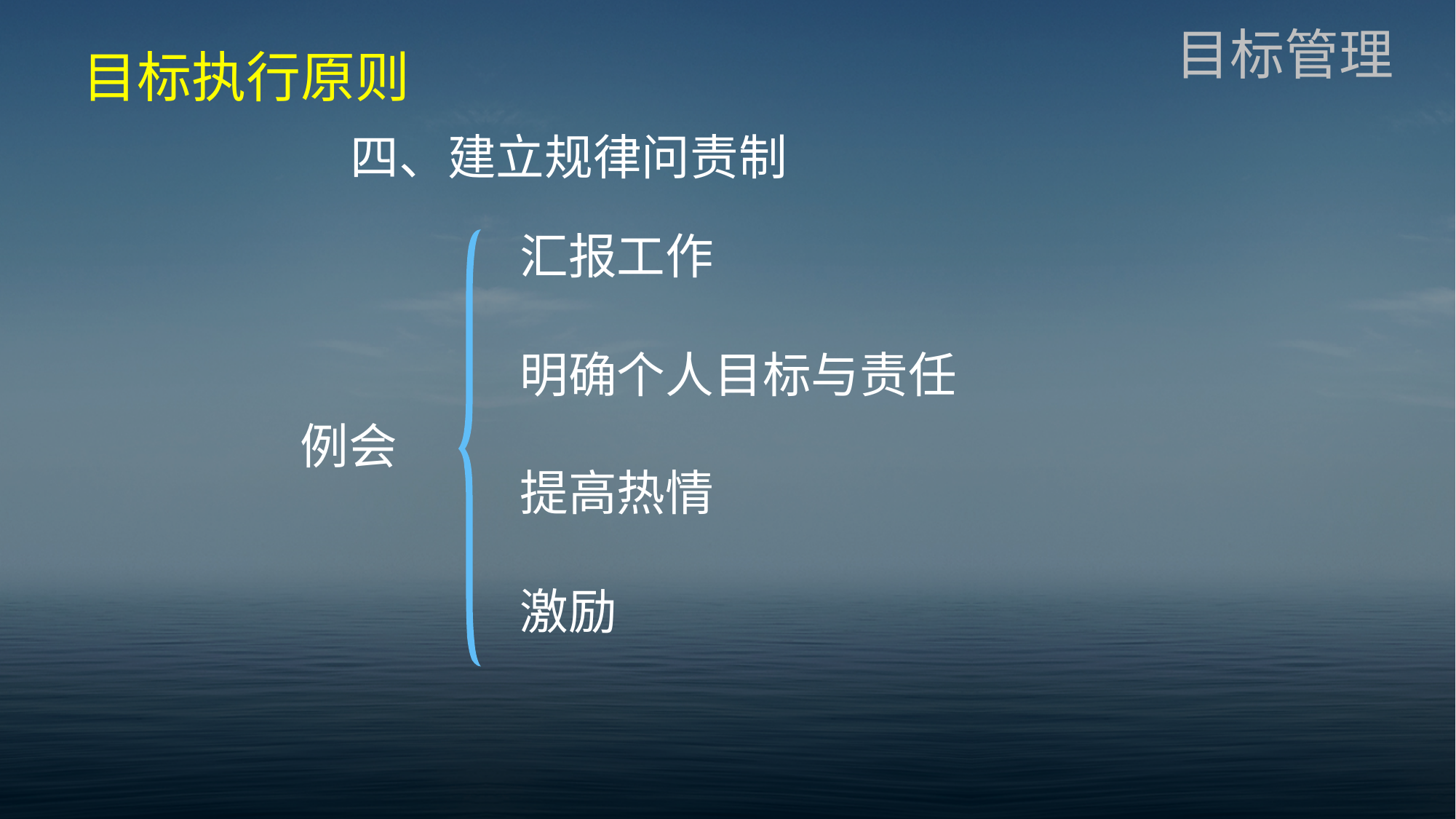

目标管理
目标执行原则
四、建立规律问责制
汇报工作

明确个人目标与责任
例会
提高热情
激励